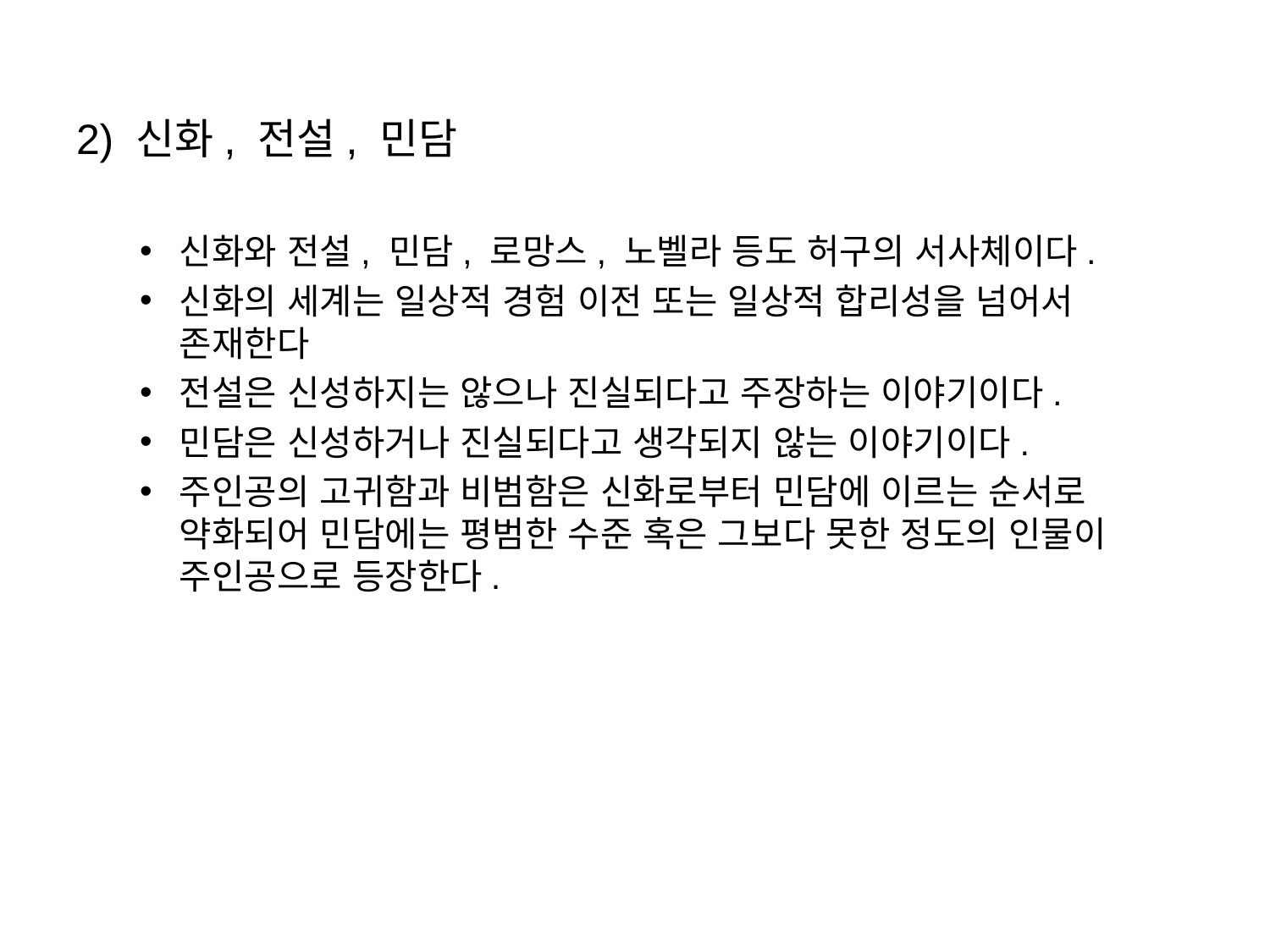

2) 신화, 전설, 민담

신화와 전설, 민담, 로망스, 노벨라 등도 허구의 서사체이다.
신화의 세계는 일상적 경험 이전 또는 일상적 합리성을 넘어서 존재한다
전설은 신성하지는 않으나 진실되다고 주장하는 이야기이다.
민담은 신성하거나 진실되다고 생각되지 않는 이야기이다.
주인공의 고귀함과 비범함은 신화로부터 민담에 이르는 순서로 약화되어 민담에는 평범한 수준 혹은 그보다 못한 정도의 인물이 주인공으로 등장한다.